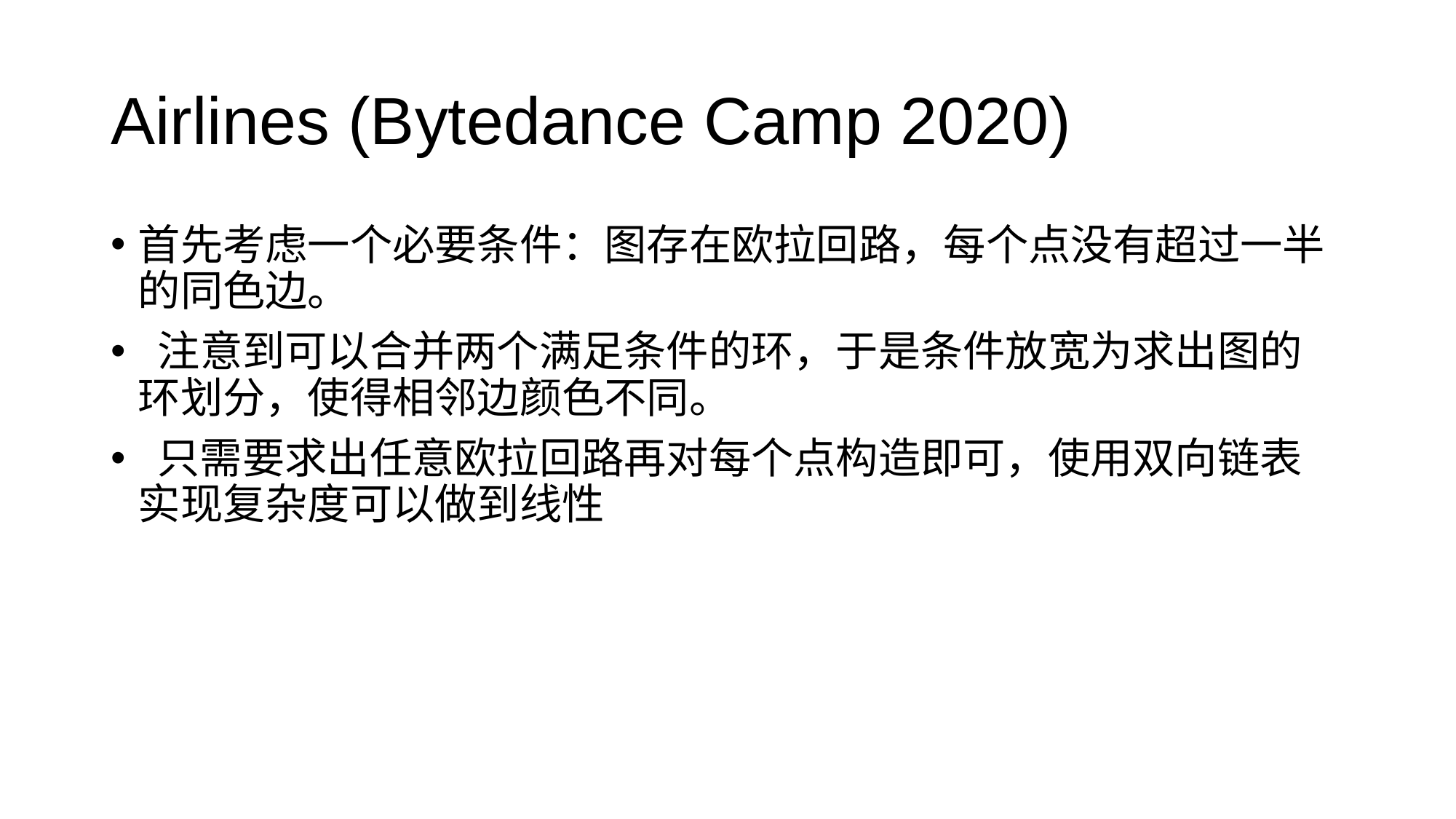

# Airlines (Bytedance Camp 2020)
首先考虑一个必要条件：图存在欧拉回路，每个点没有超过一半的同色边。
 注意到可以合并两个满足条件的环，于是条件放宽为求出图的环划分，使得相邻边颜色不同。
 只需要求出任意欧拉回路再对每个点构造即可，使用双向链表实现复杂度可以做到线性